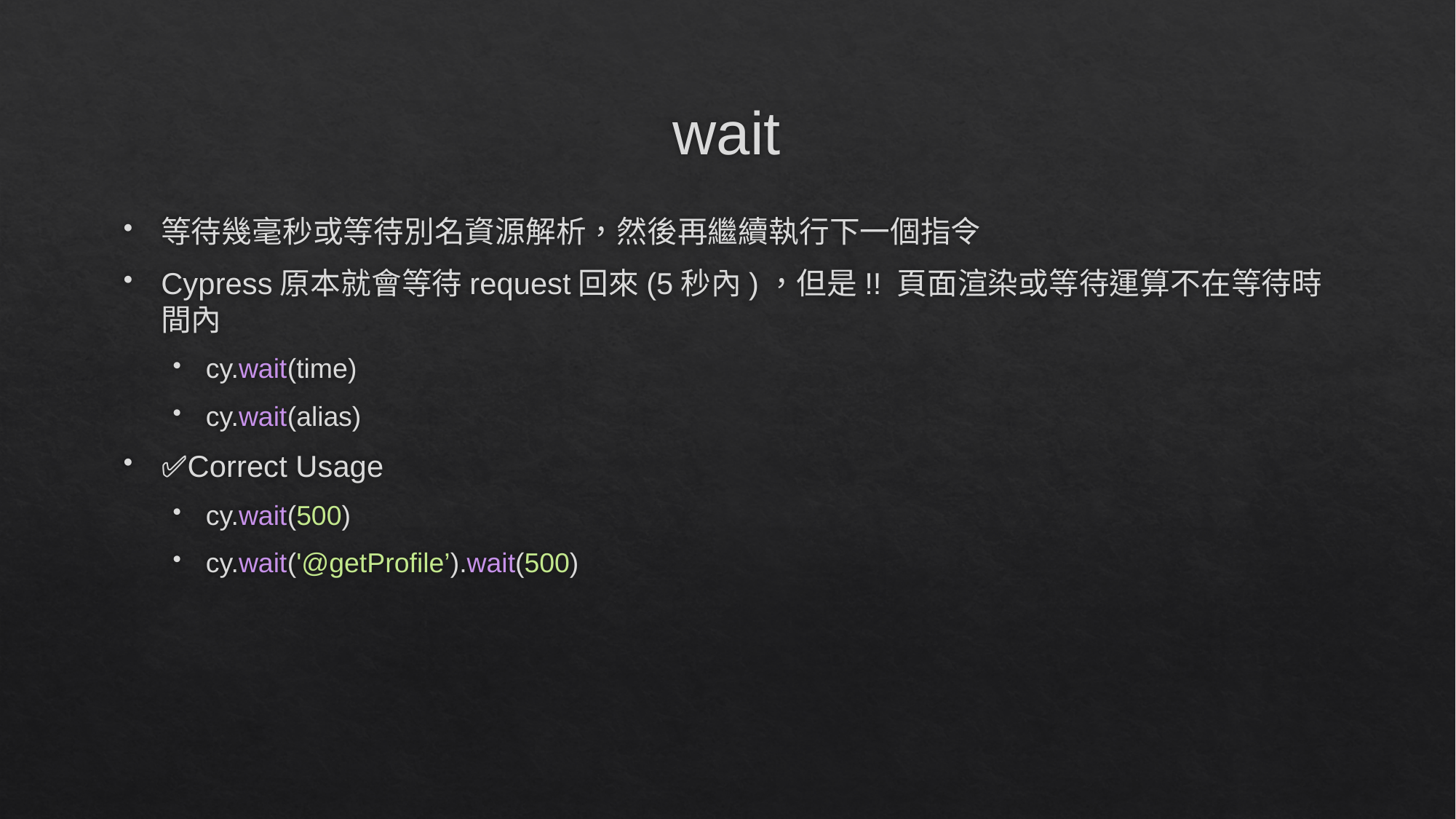

# wait
等待幾毫秒或等待別名資源解析，然後再繼續執行下一個指令
Cypress原本就會等待request回來(5秒內)，但是!! 頁面渲染或等待運算不在等待時間內
cy.wait(time)
cy.wait(alias)
✅Correct Usage
cy.wait(500)
cy.wait('@getProfile’).wait(500)